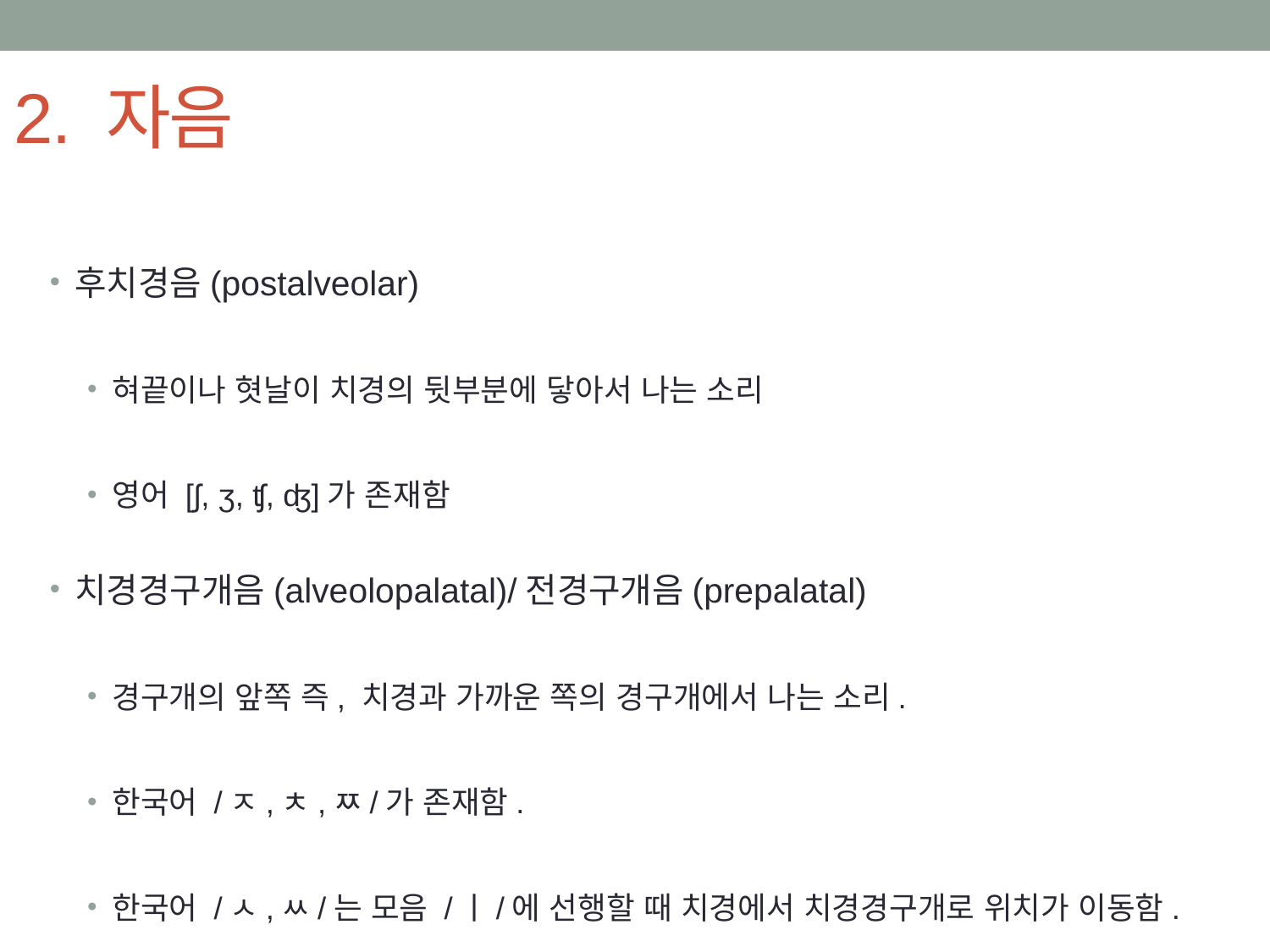

# 2. 자음

후치경음(postalveolar)

혀끝이나 혓날이 치경의 뒷부분에 닿아서 나는 소리

영어 [ʃ, ʒ, ʧ, ʤ]가 존재함

치경경구개음(alveolopalatal)/전경구개음(prepalatal)

경구개의 앞쪽 즉, 치경과 가까운 쪽의 경구개에서 나는 소리.

한국어 /ㅈ,ㅊ,ㅉ/가 존재함.

한국어 /ㅅ,ㅆ/는 모음 /ㅣ/에 선행할 때 치경에서 치경경구개로 위치가 이동함.